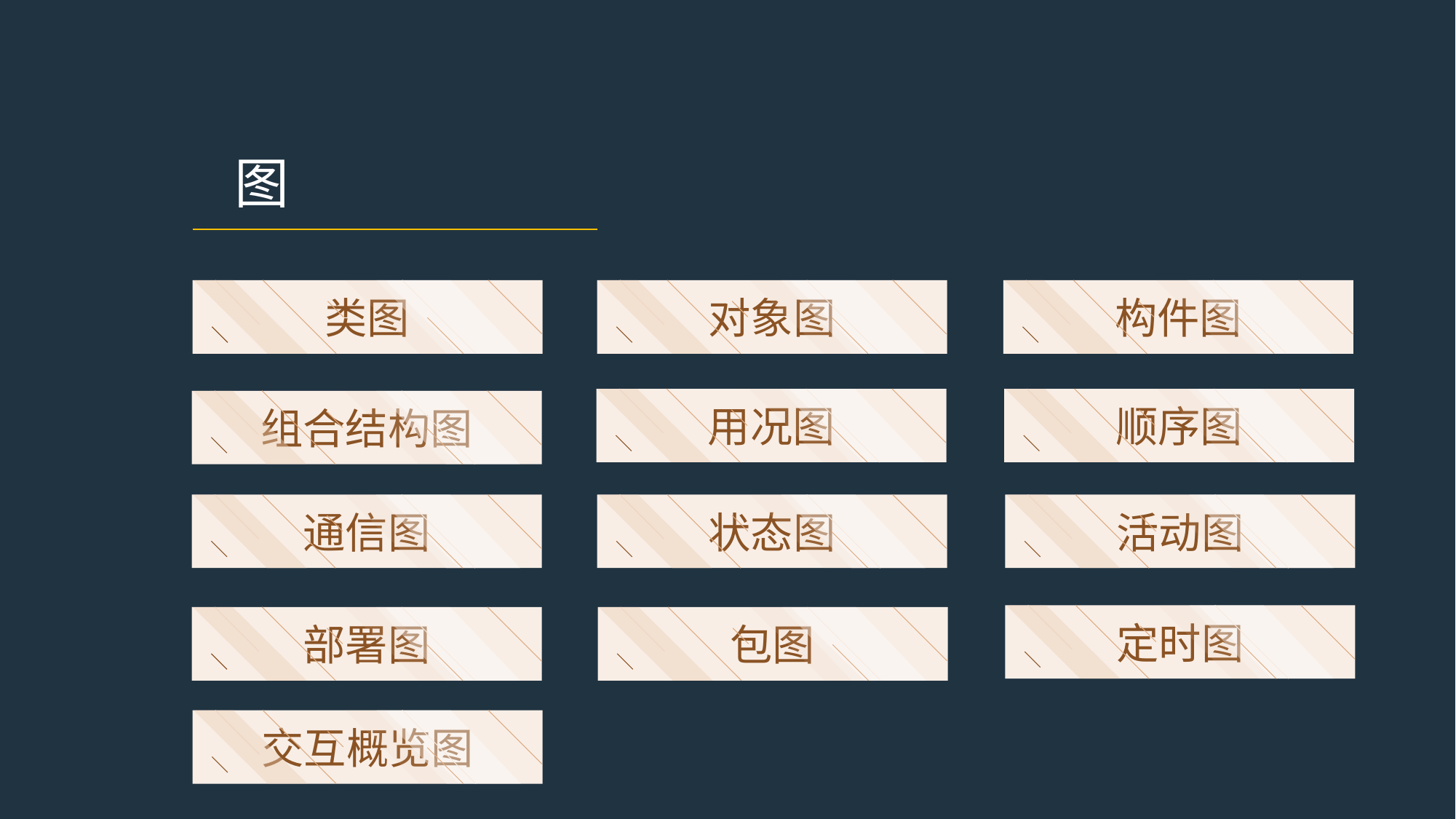

图
类图

对象图

构件图

用况图

顺序图

组合结构图

通信图

状态图

活动图

定时图

部署图

包图

交互概览图